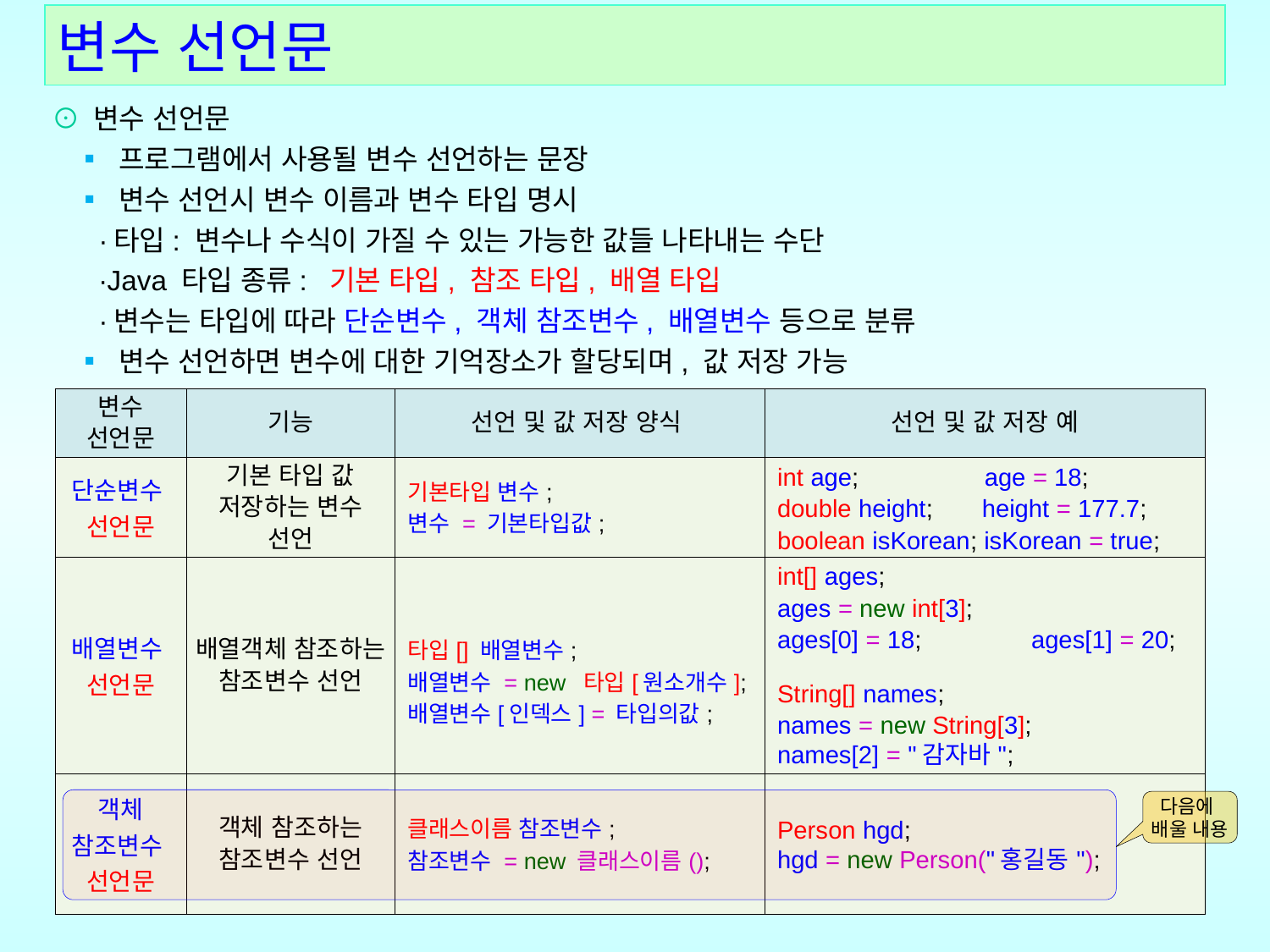

변수 선언문
⊙ 변수 선언문
   ▪ 프로그램에서 사용될 변수 선언하는 문장
   ▪ 변수 선언시 변수 이름과 변수 타입 명시
      ∙타입: 변수나 수식이 가질 수 있는 가능한 값들 나타내는 수단
      ∙Java 타입 종류:  기본 타입, 참조 타입, 배열 타입
      ∙변수는 타입에 따라 단순변수, 객체 참조변수, 배열변수 등으로 분류
   ▪ 변수 선언하면 변수에 대한 기억장소가 할당되며, 값 저장 가능

| 변수 선언문 | 기능 | 선언 및 값 저장 양식 | 선언 및 값 저장 예 |
| --- | --- | --- | --- |
| 단순변수 선언문 | 기본 타입 값 저장하는 변수 선언 | 기본타입 변수; 변수 = 기본타입값; | int age; age = 18; double height; height = 177.7; boolean isKorean; isKorean = true; |
| 배열변수 선언문 | 배열객체 참조하는 참조변수 선언 | 타입[] 배열변수; 배열변수 = new 타입[원소개수]; 배열변수[인덱스] = 타입의값; | int[] ages; ages = new int[3]; ages[0] = 18; ages[1] = 20; String[] names; names = new String[3]; names[2] = "감자바"; |
| 객체 참조변수 선언문 | 객체 참조하는 참조변수 선언 | 클래스이름 참조변수; 참조변수 = new 클래스이름(); | Person hgd; hgd = new Person("홍길동"); |

다음에
배울 내용